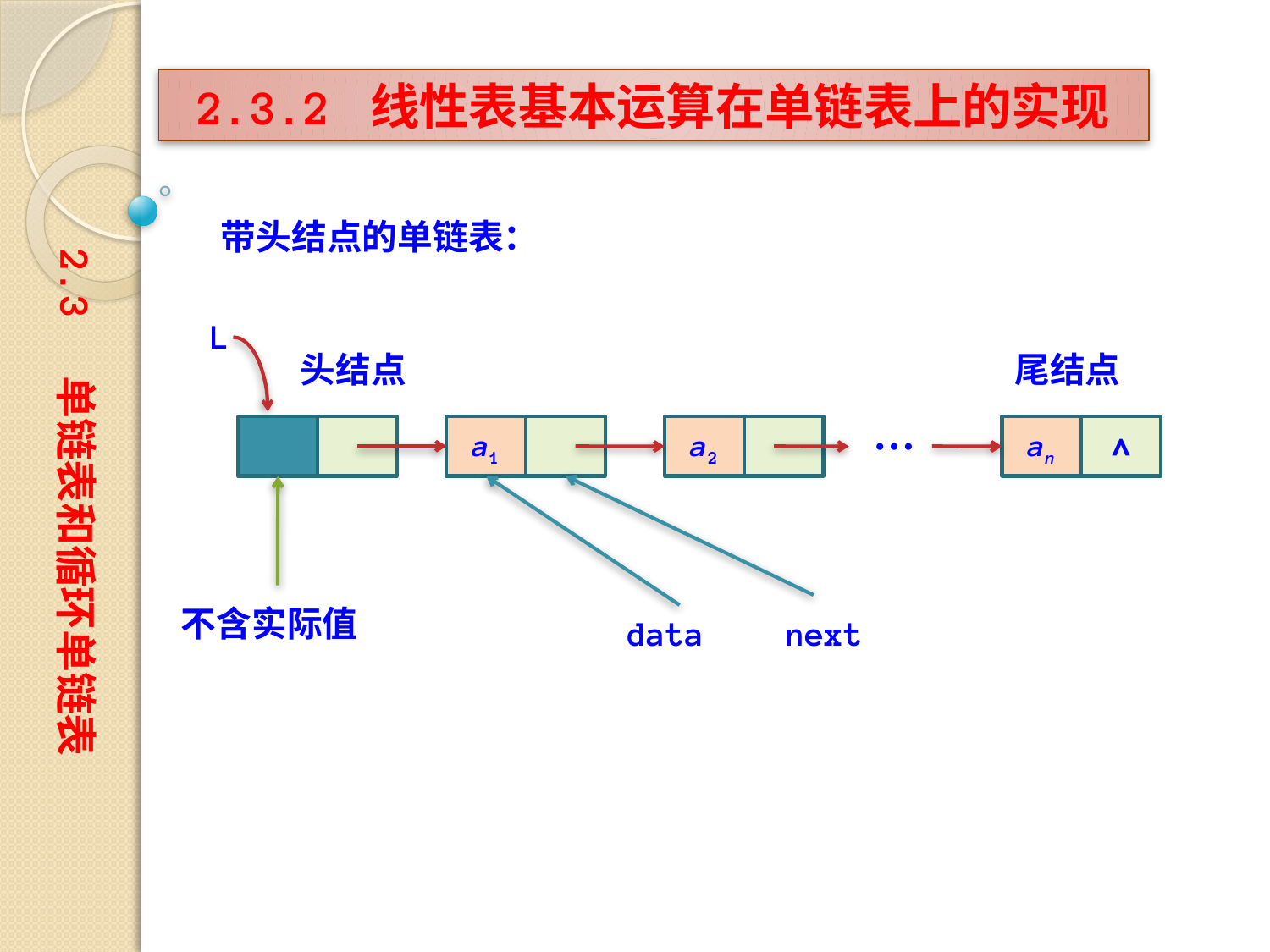

2.3.2 线性表基本运算在单链表上的实现
带头结点的单链表：
2.3  单链表和循环单链表
L

…

a1

a2

an
∧
头结点
尾结点

data
next
不含实际值